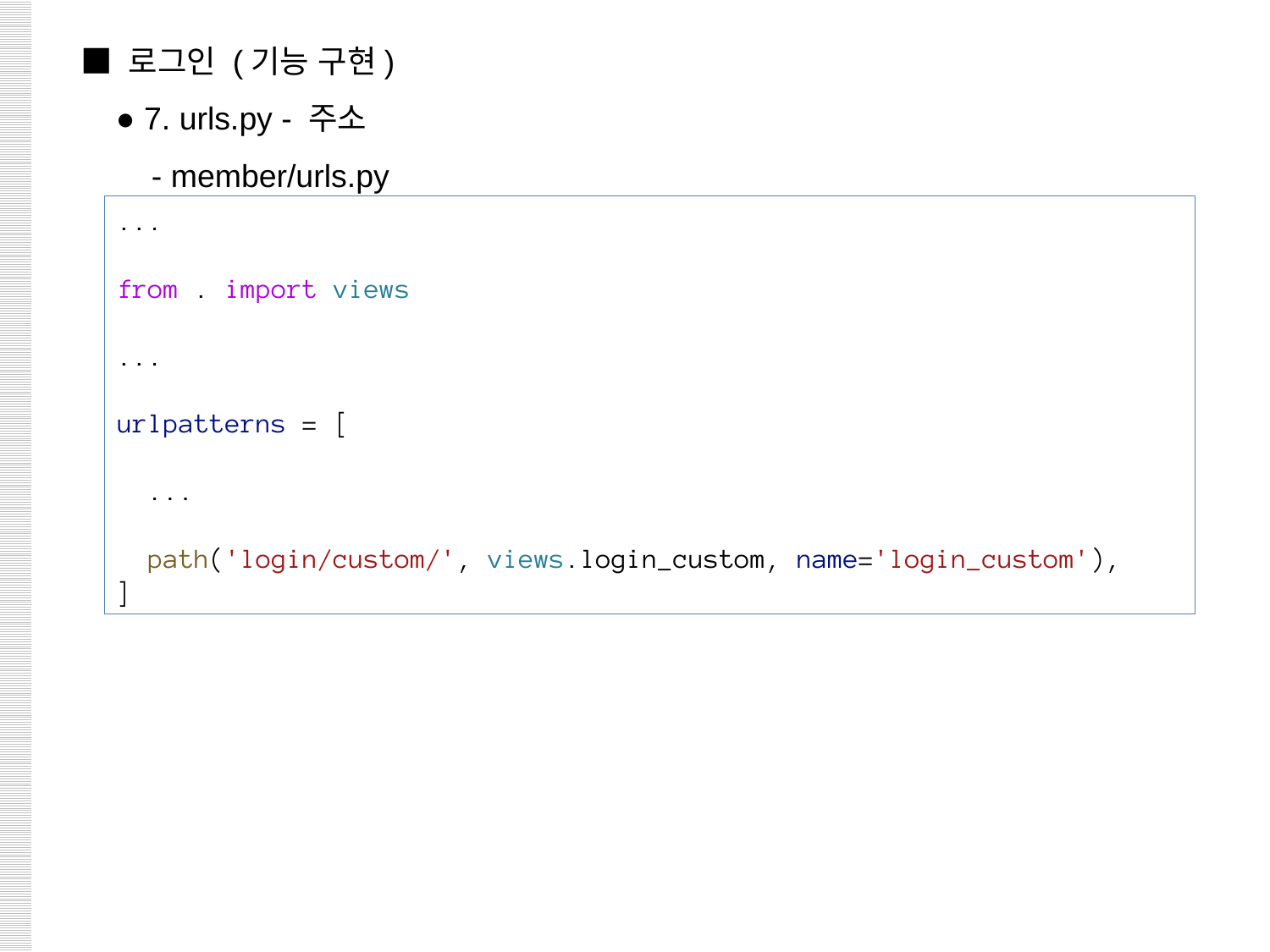

■ 로그인 (기능 구현)
    ● 7. urls.py - 주소
        - member/urls.py
...

from . import views

...
urlpatterns = [

  ...

  path('login/custom/', views.login_custom, name='login_custom'),
]